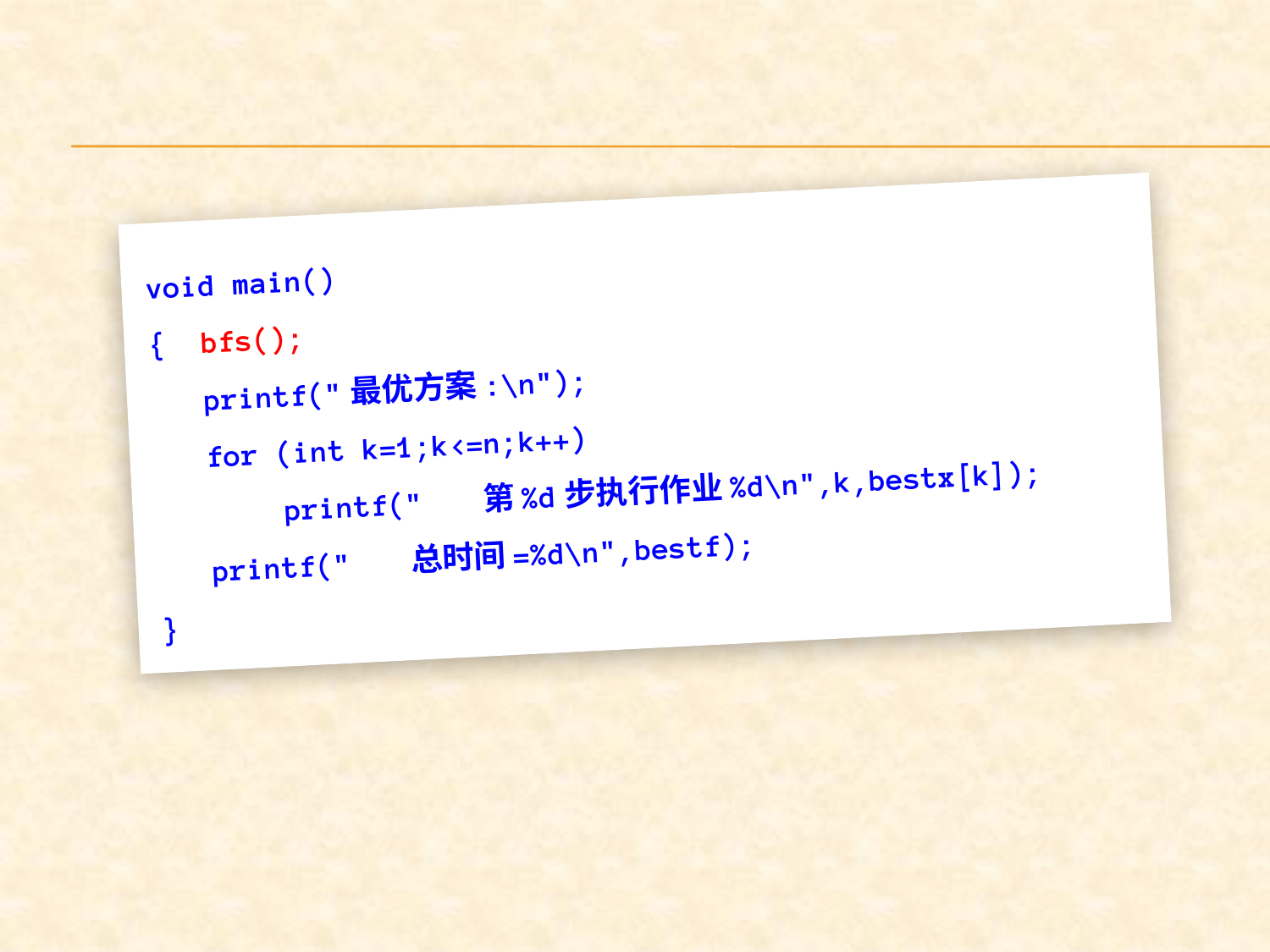

void main()
{  bfs();
   printf("最优方案:\n");
   for (int k=1;k<=n;k++)
	printf("   第%d步执行作业%d\n",k,bestx[k]);
   printf("   总时间=%d\n",bestf);
}